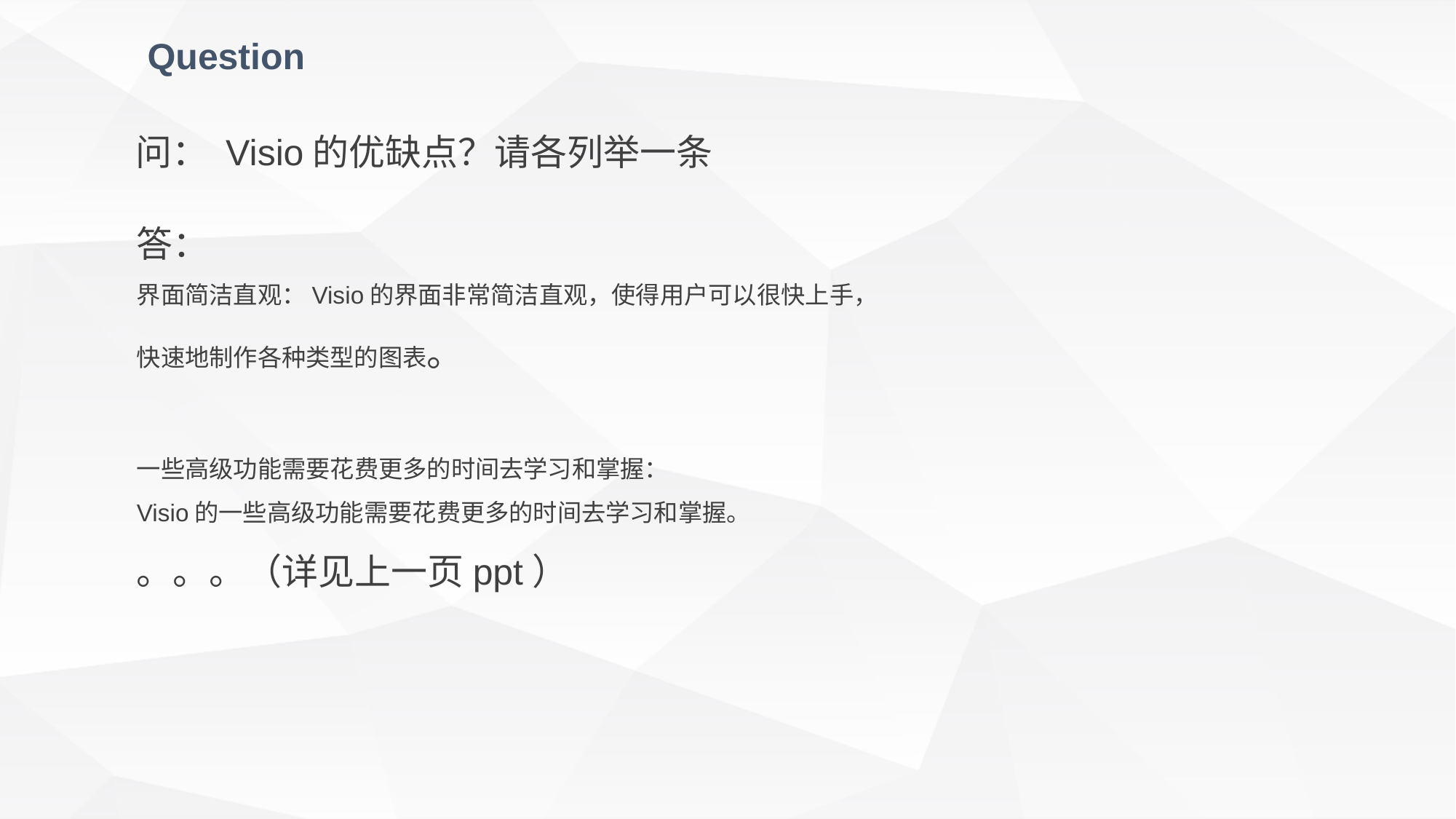

Question

问： Visio的优缺点？请各列举一条
答：
界面简洁直观：Visio的界面非常简洁直观，使得用户可以很快上手，
快速地制作各种类型的图表。

一些高级功能需要花费更多的时间去学习和掌握：
Visio的一些高级功能需要花费更多的时间去学习和掌握。
。。。（详见上一页ppt）